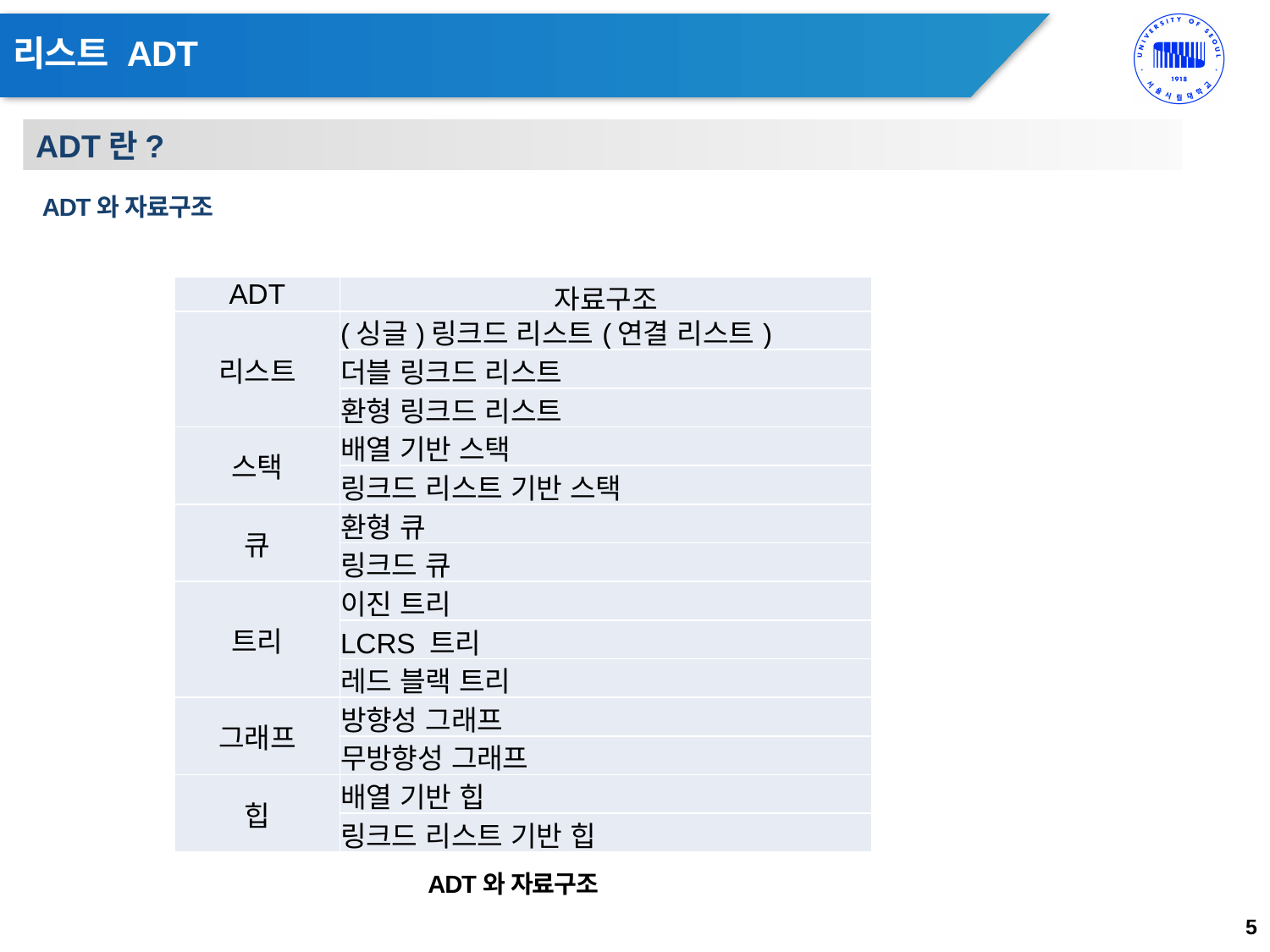

# 리스트 ADT
ADT란?
ADT와 자료구조
| ADT | 자료구조 |
| --- | --- |
| 리스트 | (싱글)링크드 리스트(연결 리스트) |
|  | 더블 링크드 리스트 |
|  | 환형 링크드 리스트 |
| 스택 | 배열 기반 스택 |
|  | 링크드 리스트 기반 스택 |
| 큐 | 환형 큐 |
|  | 링크드 큐 |
| 트리 | 이진 트리 |
|  | LCRS 트리 |
|  | 레드 블랙 트리 |
| 그래프 | 방향성 그래프 |
|  | 무방향성 그래프 |
| 힙 | 배열 기반 힙 |
|  | 링크드 리스트 기반 힙 |
ADT와 자료구조
5